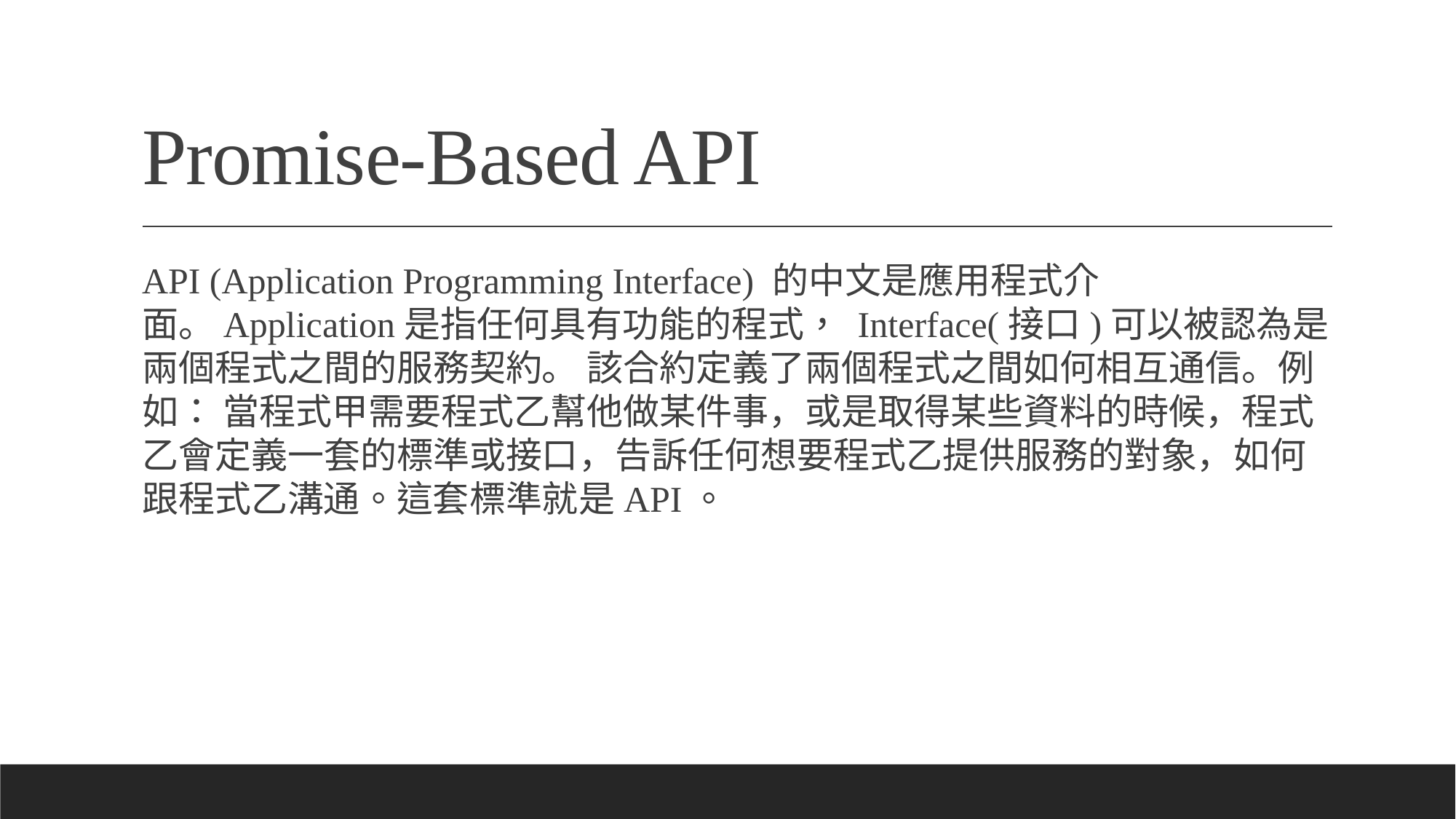

# Promise-Based API
API (Application Programming Interface) 的中文是應用程式介面。Application是指任何具有功能的程式， Interface(接口)可以被認為是兩個程式之間的服務契約。 該合約定義了兩個程式之間如何相互通信。例如： 當程式甲需要程式乙幫他做某件事，或是取得某些資料的時候，程式乙會定義一套的標準或接口，告訴任何想要程式乙提供服務的對象，如何跟程式乙溝通。這套標準就是API。